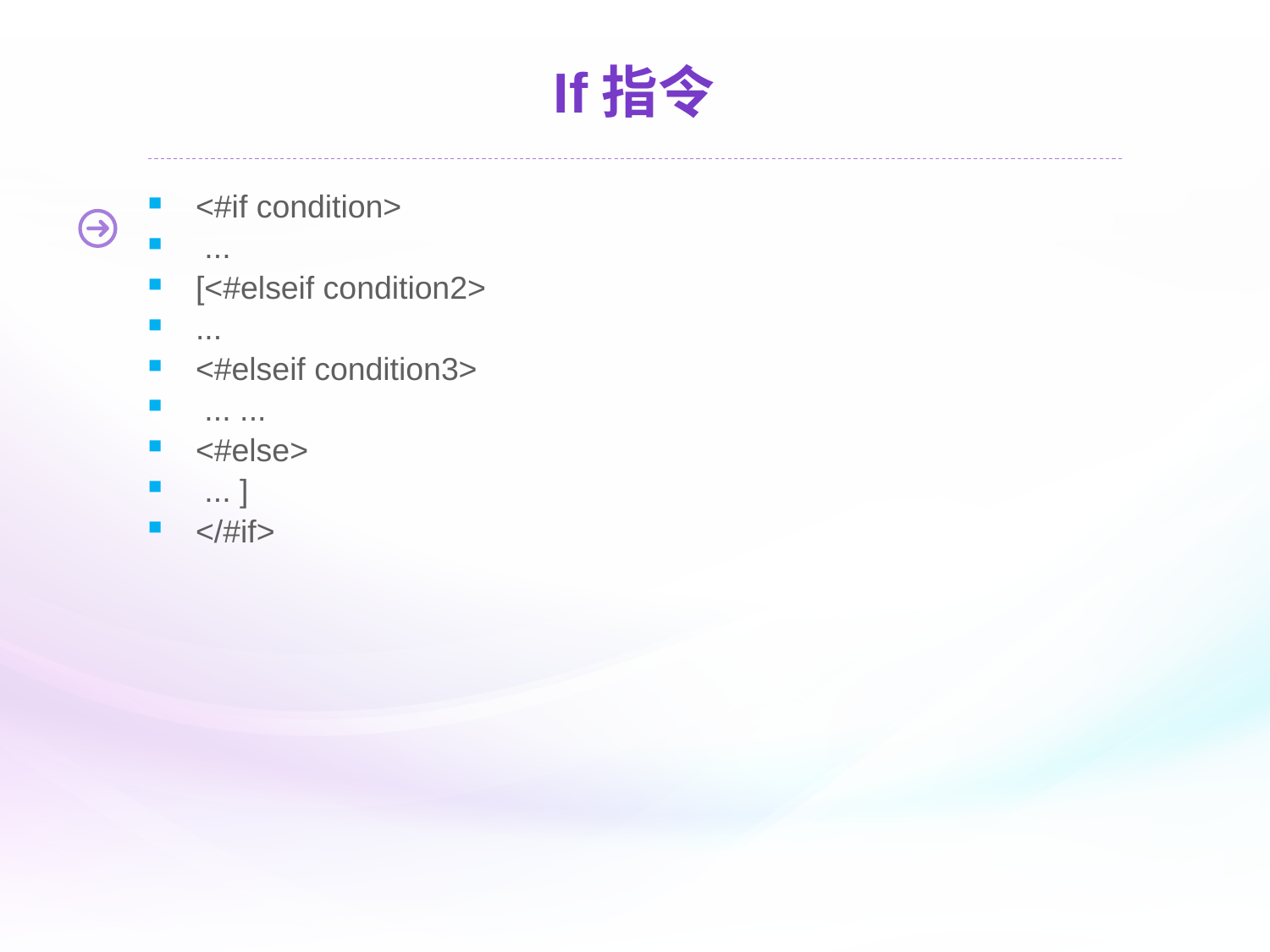

# If指令
<#if condition>
 ...
[<#elseif condition2>
...
<#elseif condition3>
 ... ...
<#else>
 ... ]
</#if>